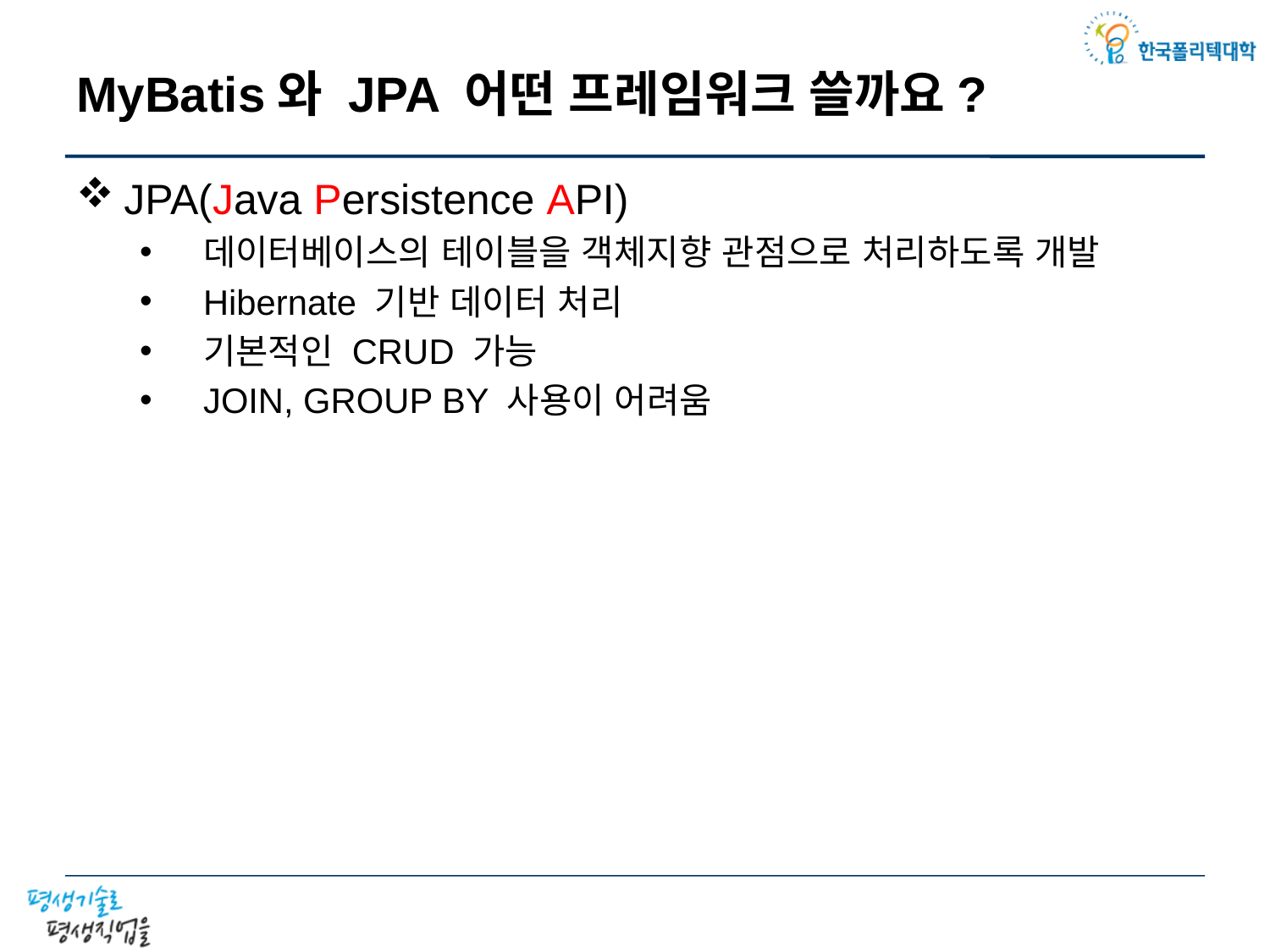

# MyBatis와 JPA 어떤 프레임워크 쓸까요?
JPA(Java Persistence API)
데이터베이스의 테이블을 객체지향 관점으로 처리하도록 개발
Hibernate 기반 데이터 처리
기본적인 CRUD 가능
JOIN, GROUP BY 사용이 어려움